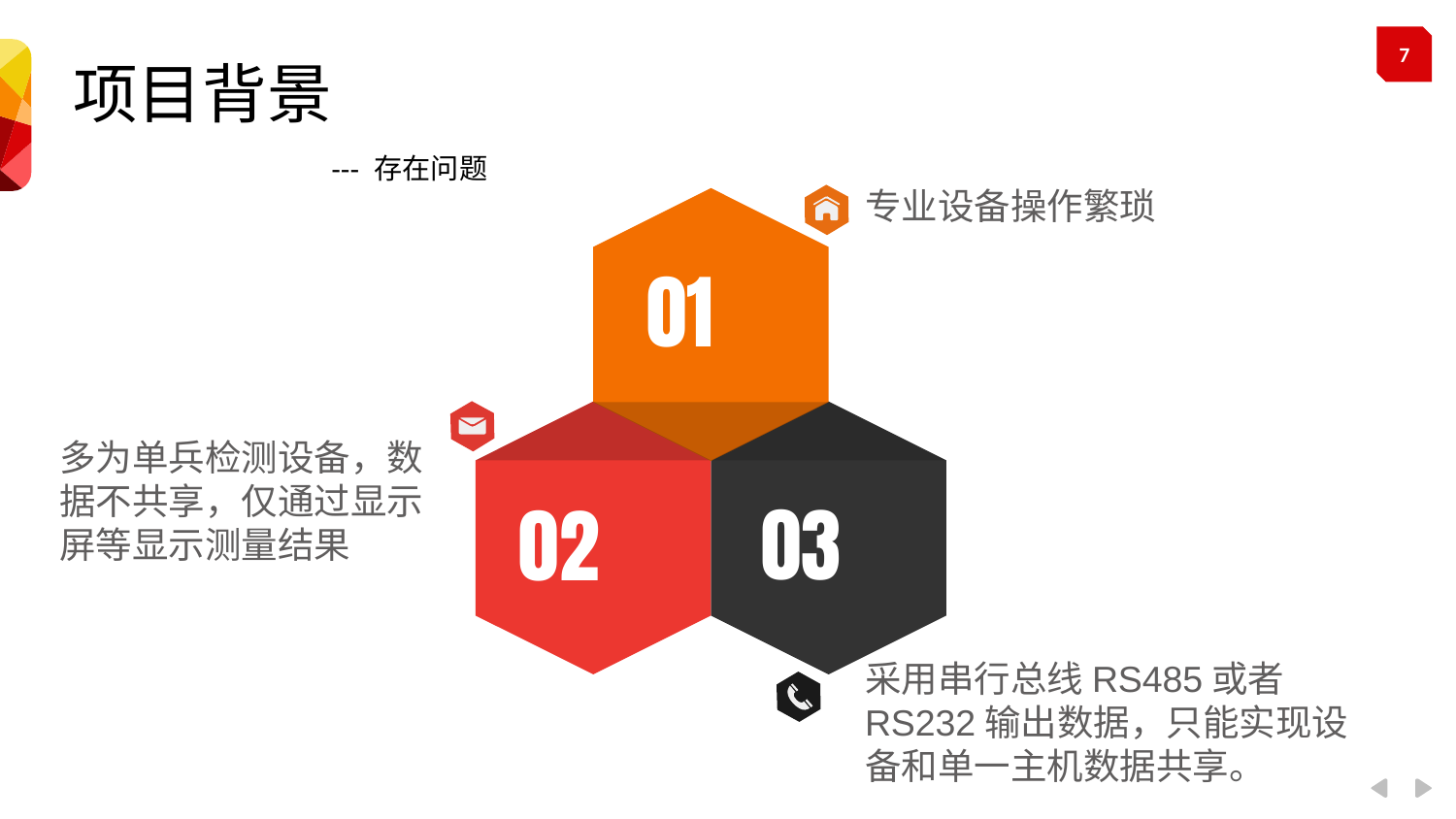

项目背景
--- 存在问题
专业设备操作繁琐

01

多为单兵检测设备，数据不共享，仅通过显示屏等显示测量结果
03
02
采用串行总线RS485或者RS232输出数据，只能实现设备和单一主机数据共享。